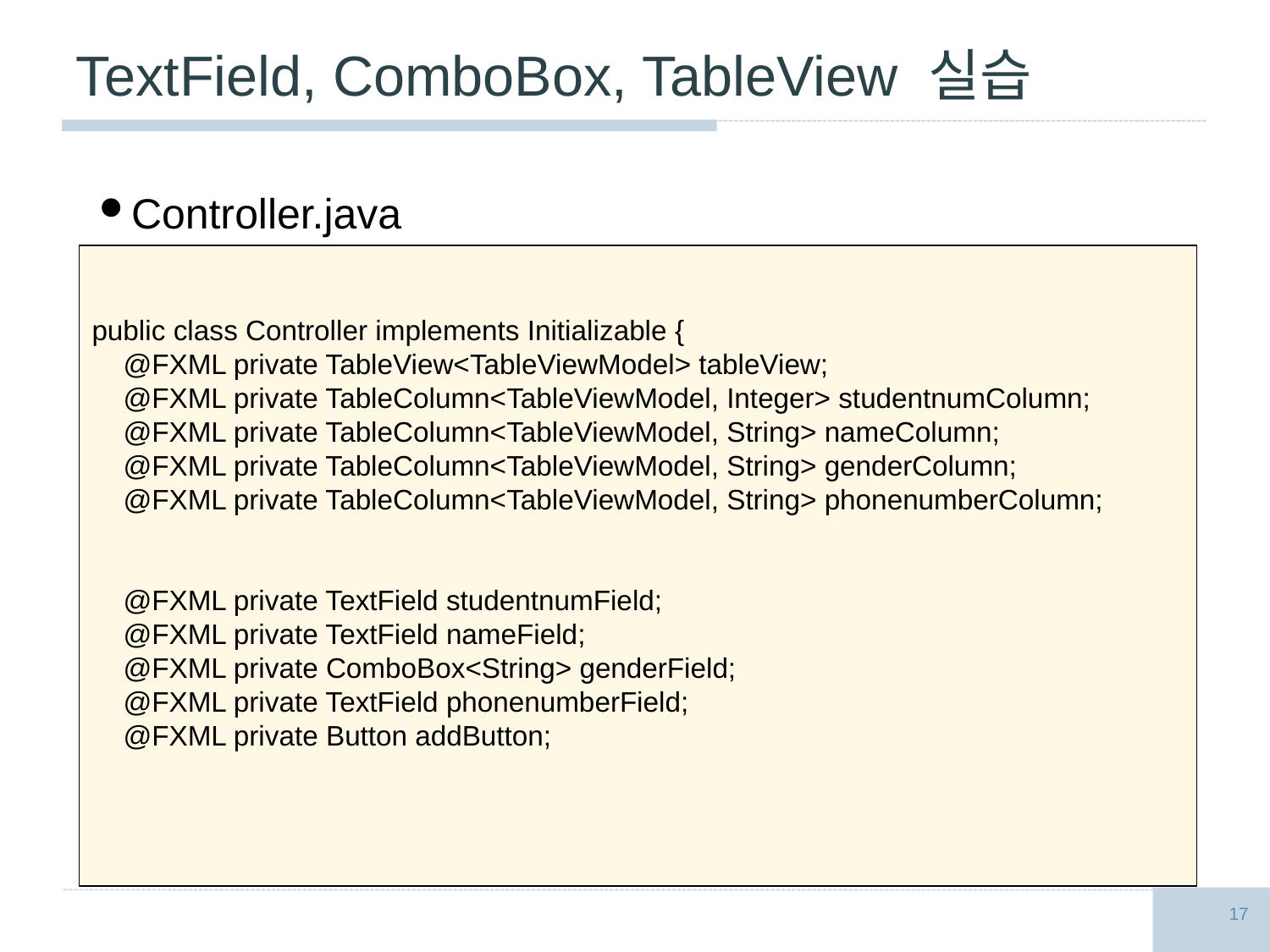

# TextField, ComboBox, TableView 실습
Controller.java
public class Controller implements Initializable {
    @FXML private TableView<TableViewModel> tableView;
    @FXML private TableColumn<TableViewModel, Integer> studentnumColumn;
    @FXML private TableColumn<TableViewModel, String> nameColumn;
    @FXML private TableColumn<TableViewModel, String> genderColumn;
    @FXML private TableColumn<TableViewModel, String> phonenumberColumn;

    @FXML private TextField studentnumField;
    @FXML private TextField nameField;
    @FXML private ComboBox<String> genderField;
    @FXML private TextField phonenumberField;
    @FXML private Button addButton;